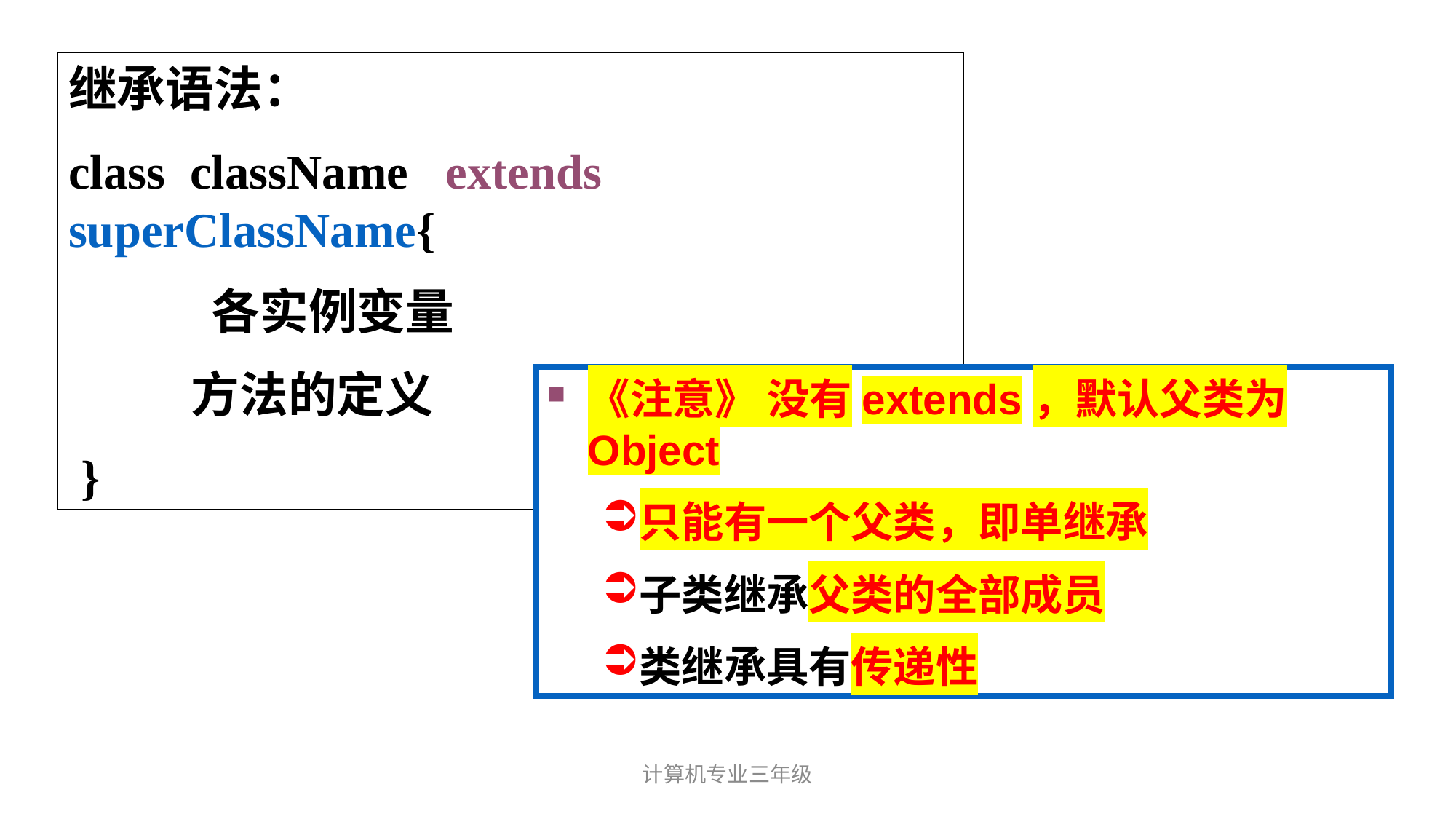

继承语法：
class  className   extends  superClassName{
  	  各实例变量
          方法的定义
 }
《注意》 没有extends，默认父类为Object
只能有一个父类，即单继承
子类继承父类的全部成员
类继承具有传递性
计算机专业三年级